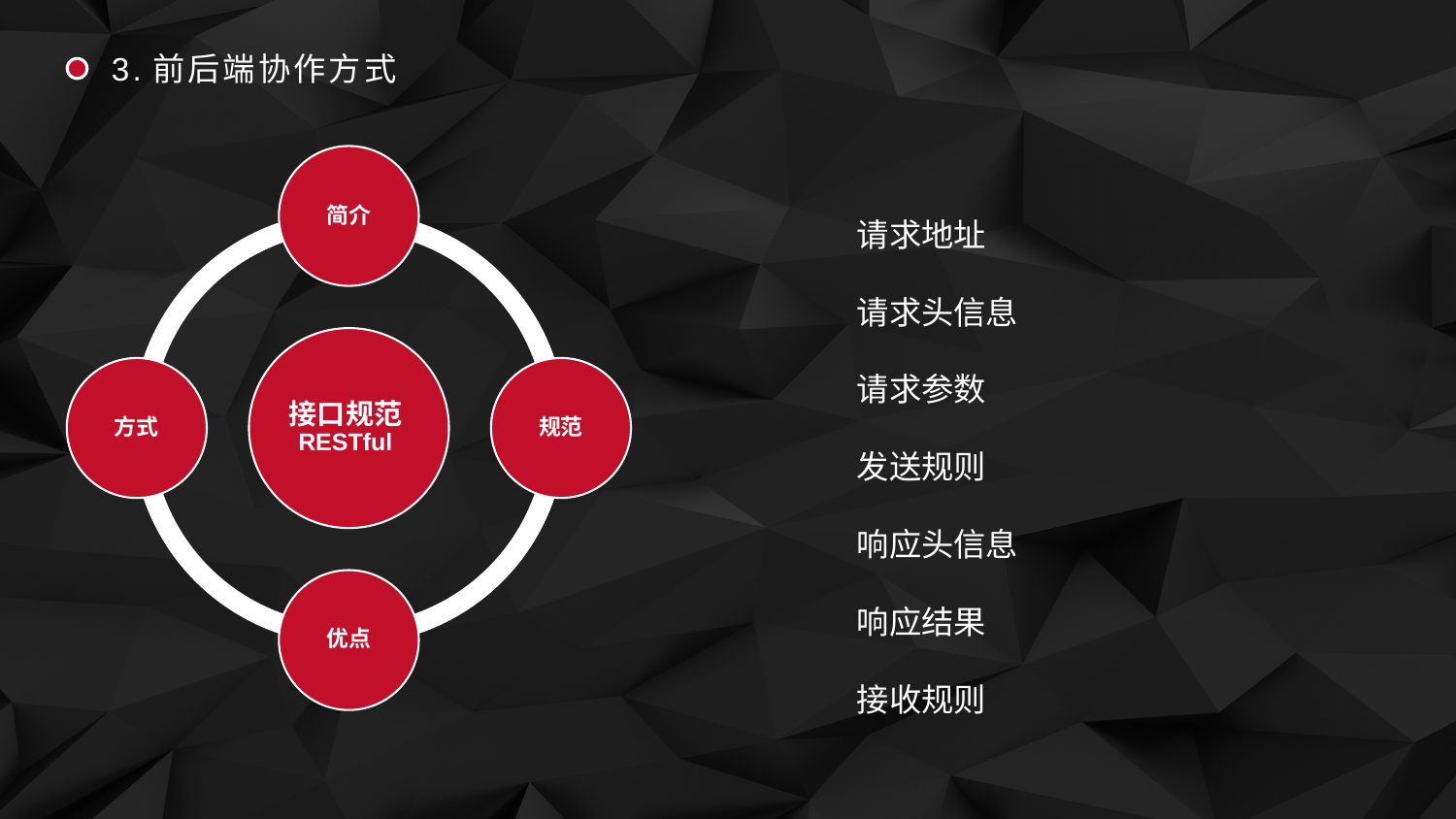

3.前后端协作方式

接口规范RESTful
简介
规范
优点
方式
请求地址
请求头信息
请求参数
发送规则
响应头信息
响应结果
接收规则